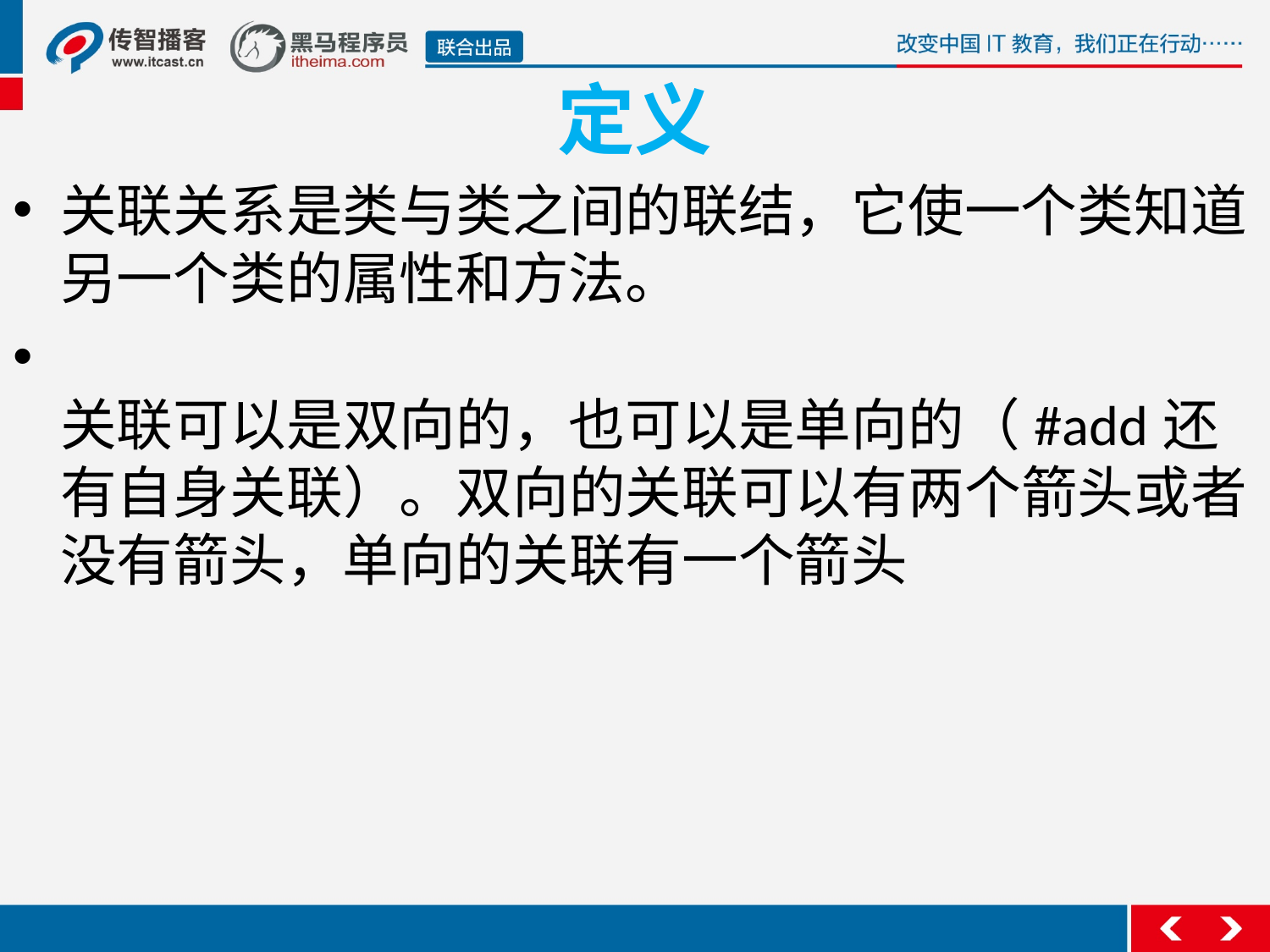

# 定义
关联关系是类与类之间的联结，它使一个类知道另一个类的属性和方法。
关联可以是双向的，也可以是单向的（#add还有自身关联）。双向的关联可以有两个箭头或者没有箭头，单向的关联有一个箭头